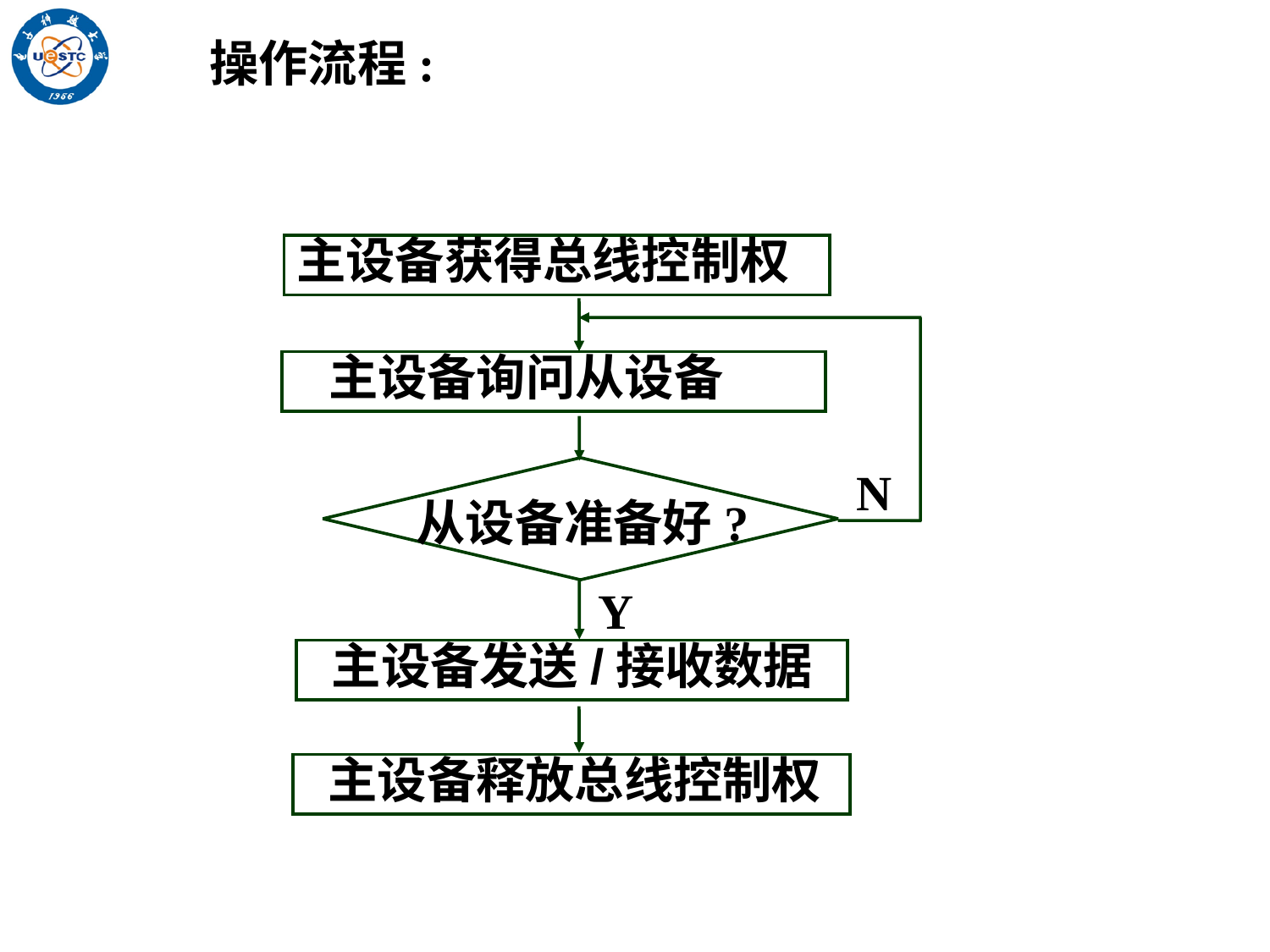

操作流程:
主设备获得总线控制权

  主设备询问从设备

N

从设备准备好?

Y

 主设备发送/接收数据

 主设备释放总线控制权